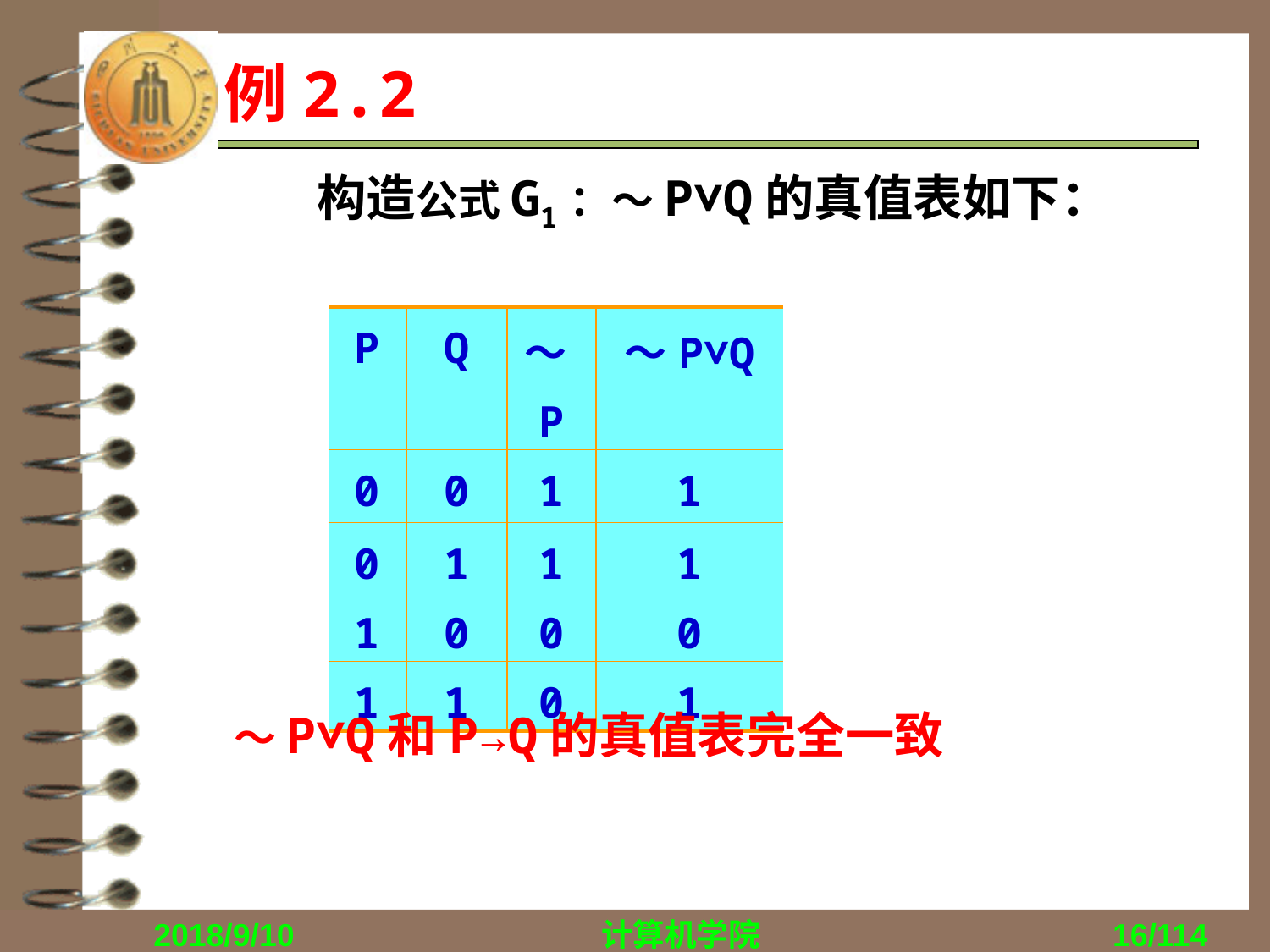

# 例2.2
		构造公式G1：～P∨Q的真值表如下：
| P | Q | ～P | ～P∨Q |
| --- | --- | --- | --- |
| 0 | 0 | 1 | 1 |
| 0 | 1 | 1 | 1 |
| 1 | 0 | 0 | 0 |
| 1 | 1 | 0 | 1 |
	 ～P∨Q和P→Q的真值表完全一致
2018/9/10
计算机学院
16/114